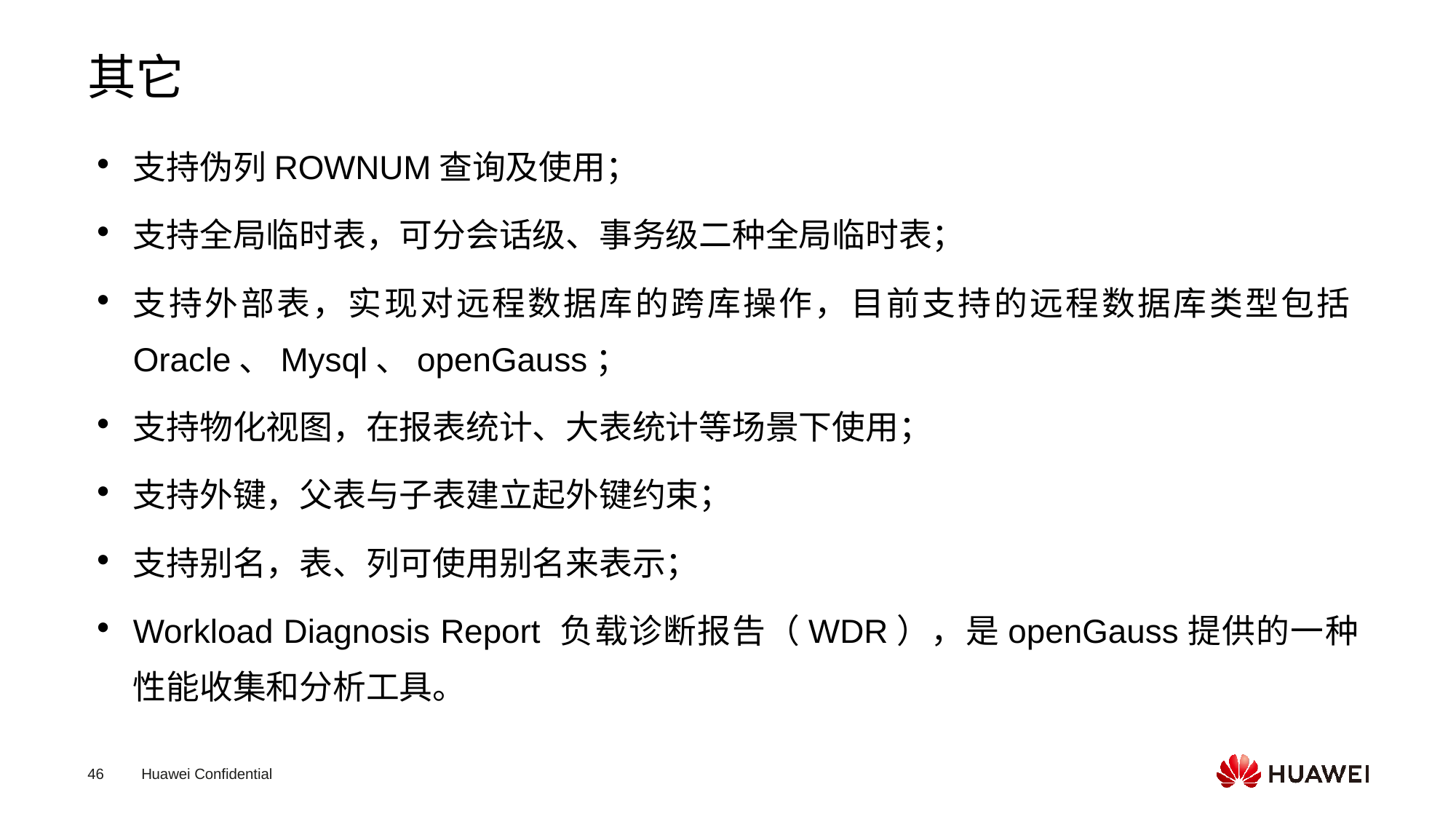

# 其它
支持伪列ROWNUM查询及使用；
支持全局临时表，可分会话级、事务级二种全局临时表；
支持外部表，实现对远程数据库的跨库操作，目前支持的远程数据库类型包括Oracle、Mysql、openGauss；
支持物化视图，在报表统计、大表统计等场景下使用；
支持外键，父表与子表建立起外键约束；
支持别名，表、列可使用别名来表示；
Workload Diagnosis Report 负载诊断报告（WDR），是openGauss提供的一种性能收集和分析工具。